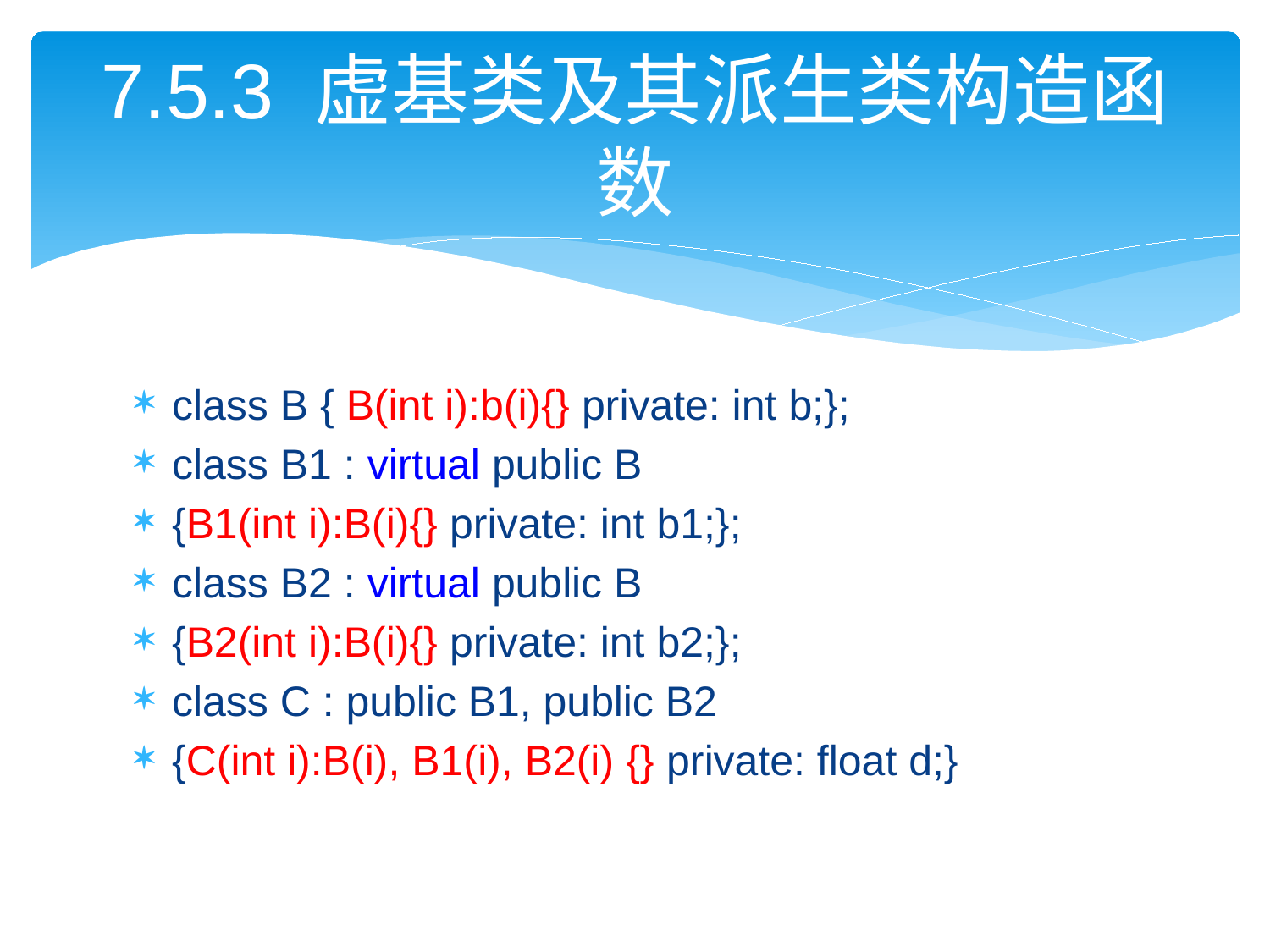

# 7.5.3 虚基类及其派生类构造函数
class B { B(int i):b(i){} private: int b;};
class B1 : virtual public B
{B1(int i):B(i){} private: int b1;};
class B2 : virtual public B
{B2(int i):B(i){} private: int b2;};
class C : public B1, public B2
{C(int i):B(i), B1(i), B2(i) {} private: float d;}